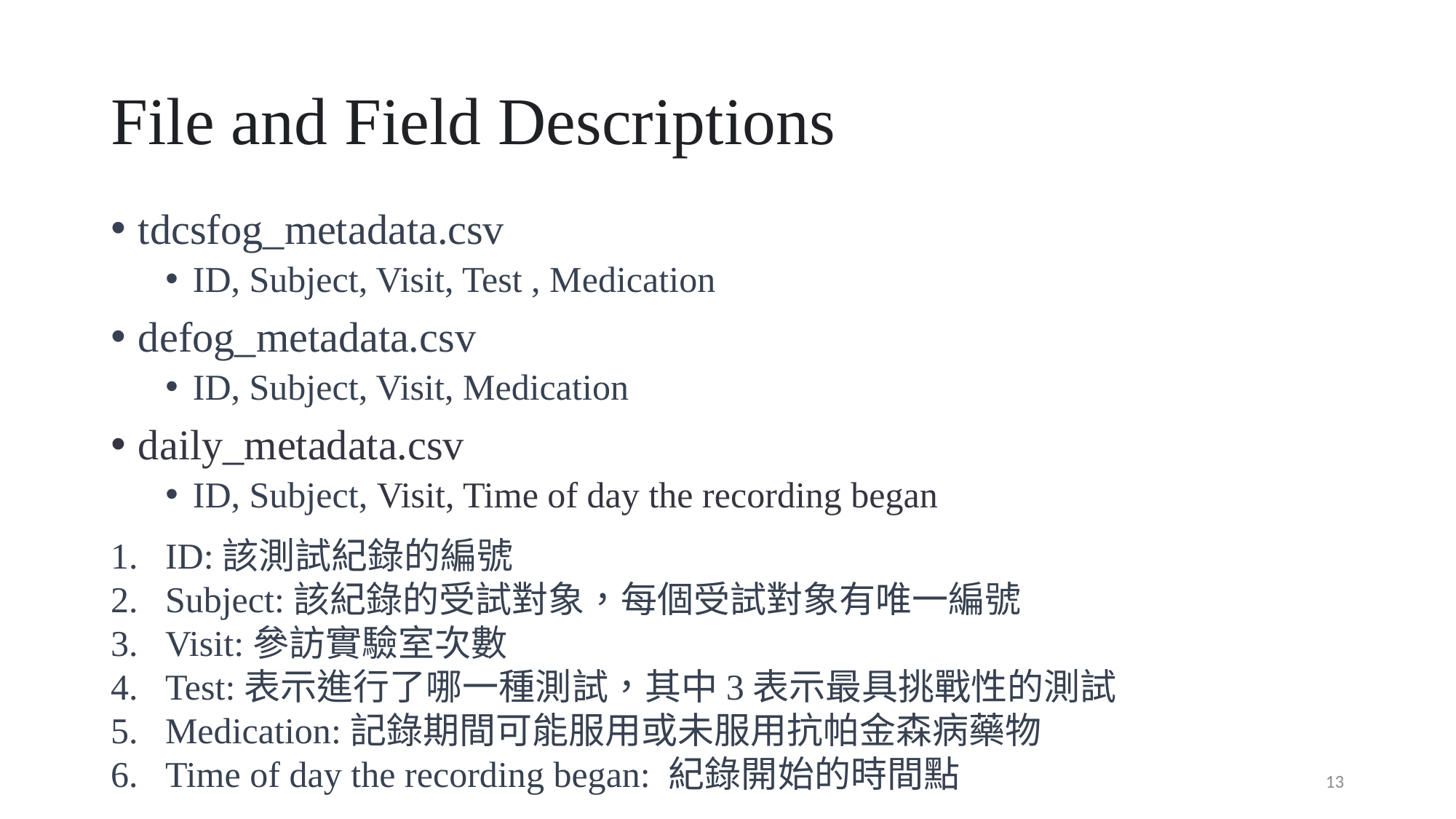

# File and Field Descriptions
tdcsfog_metadata.csv
ID, Subject, Visit, Test , Medication
defog_metadata.csv
ID, Subject, Visit, Medication
daily_metadata.csv
ID, Subject, Visit, Time of day the recording began

ID:該測試紀錄的編號
Subject:該紀錄的受試對象，每個受試對象有唯一編號
Visit:參訪實驗室次數
Test:表示進行了哪一種測試，其中3表示最具挑戰性的測試
Medication:記錄期間可能服用或未服用抗帕金森病藥物
Time of day the recording began: 紀錄開始的時間點
13